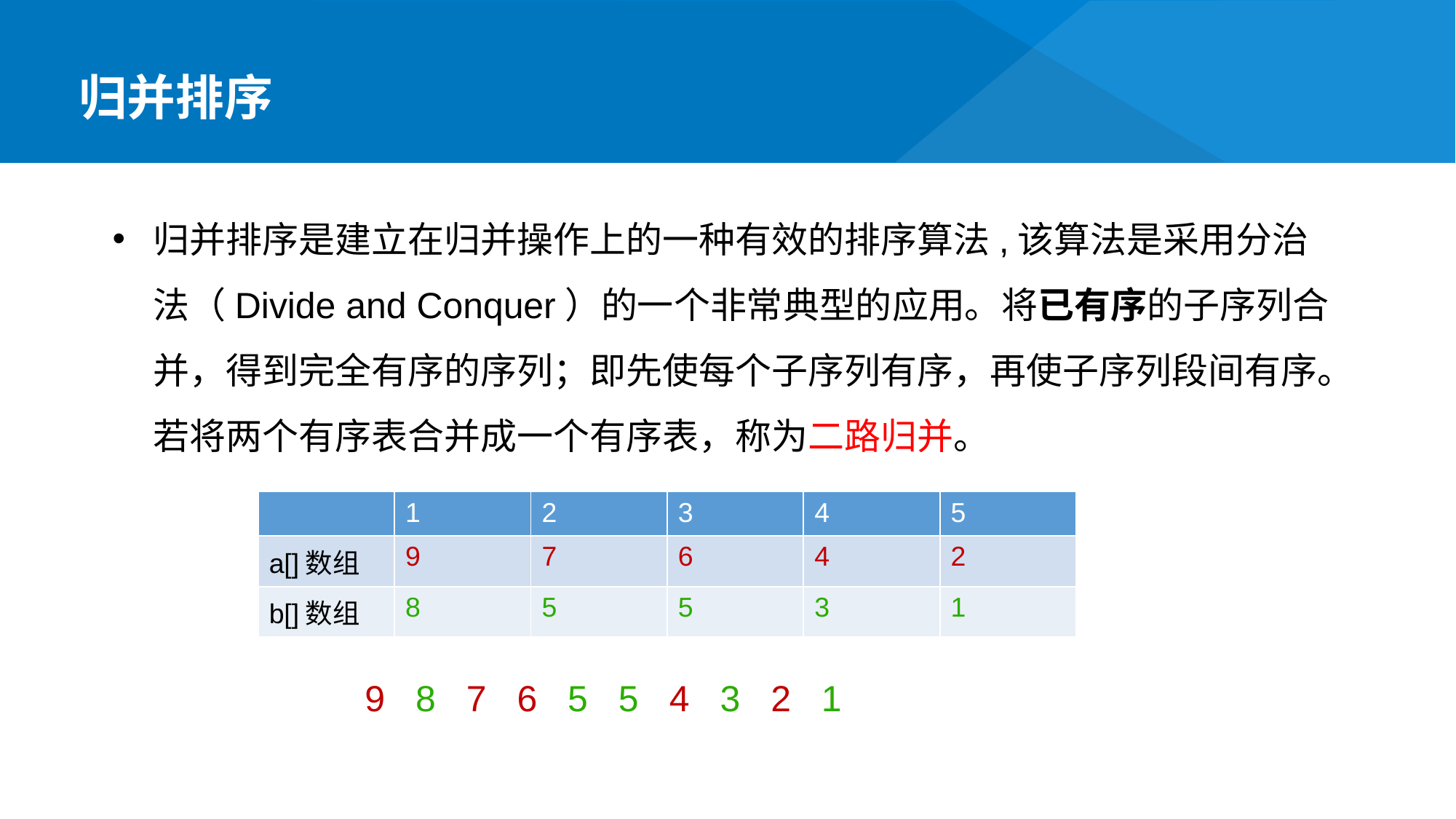

归并排序
归并排序是建立在归并操作上的一种有效的排序算法,该算法是采用分治法（Divide and Conquer）的一个非常典型的应用。将已有序的子序列合并，得到完全有序的序列；即先使每个子序列有序，再使子序列段间有序。若将两个有序表合并成一个有序表，称为二路归并。

|  | 1 | 2 | 3 | 4 | 5 |
| --- | --- | --- | --- | --- | --- |
| a[]数组 | 9 | 7 | 6 | 4 | 2 |
| b[]数组 | 8 | 5 | 5 | 3 | 1 |
9   8   7   6   5   5   4   3   2   1